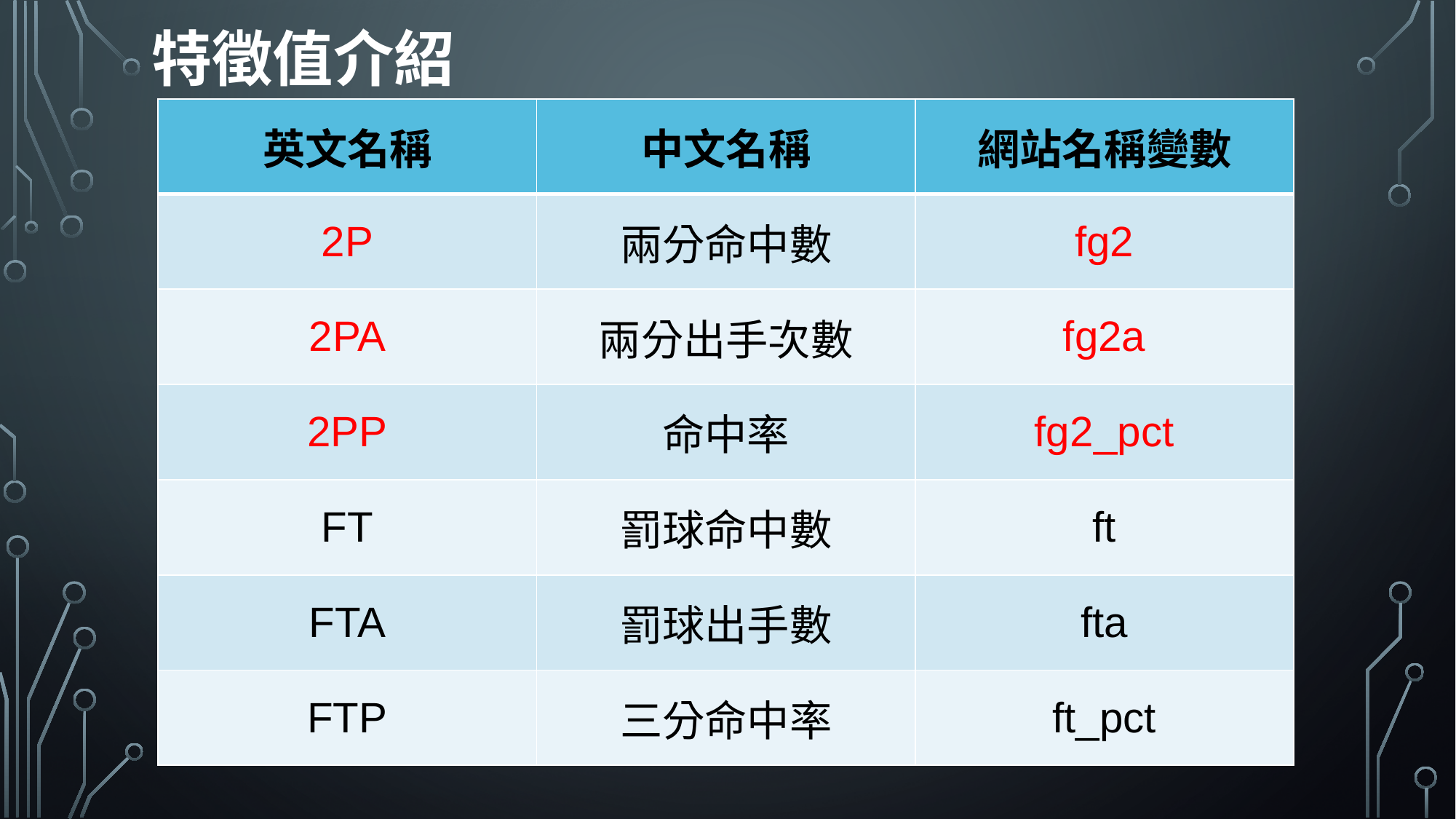

特徵值介紹
| 英文名稱 | 中文名稱 | 網站名稱變數 |
| --- | --- | --- |
| 2P | 兩分命中數 | fg2 |
| 2PA | 兩分出手次數 | fg2a |
| 2PP | 命中率 | fg2\_pct |
| FT | 罰球命中數 | ft |
| FTA | 罰球出手數 | fta |
| FTP | 三分命中率 | ft\_pct |